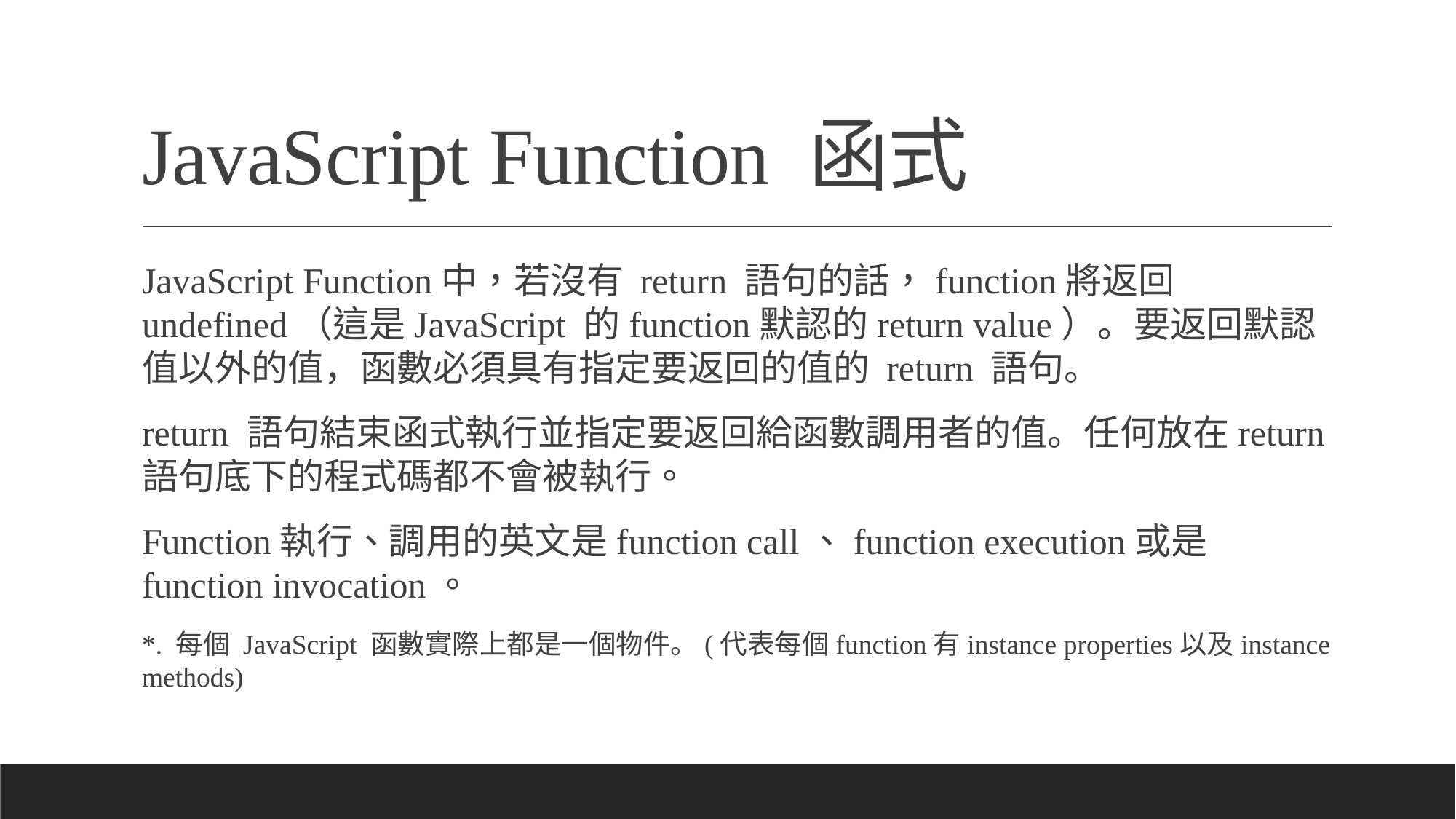

# JavaScript Function 函式
JavaScript Function中，若沒有 return 語句的話，function將返回undefined（這是JavaScript 的function默認的return value）。要返回默認值以外的值，函數必須具有指定要返回的值的 return 語句。
return 語句結束函式執行並指定要返回給函數調用者的值。任何放在return語句底下的程式碼都不會被執行。
Function執行、調用的英文是function call、function execution或是function invocation。
*. 每個 JavaScript 函數實際上都是一個物件。(代表每個function有instance properties以及instance methods)